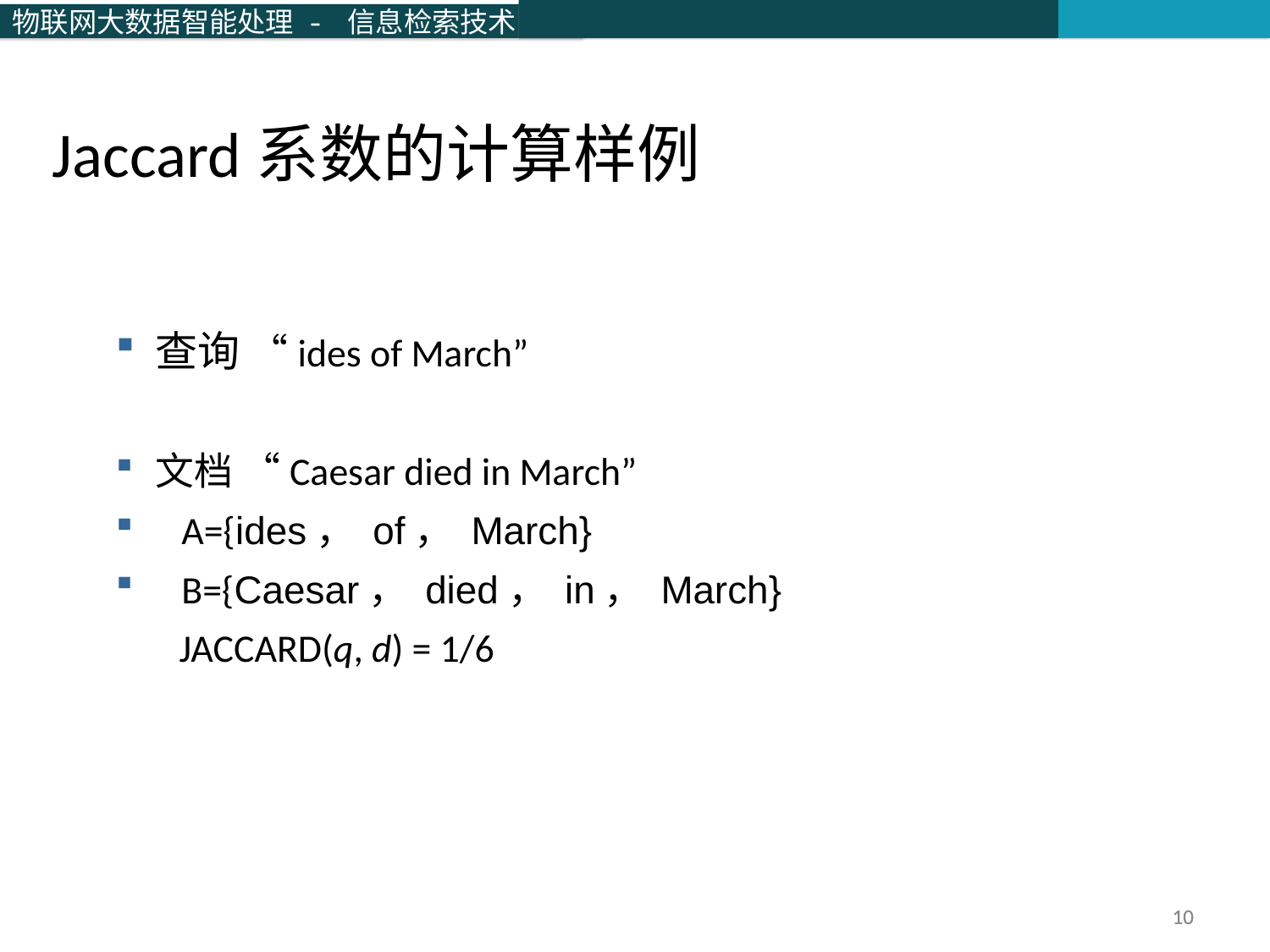

Jaccard系数的计算样例
查询 “ides of March”

文档 “Caesar died in March”
   A={ides， of， March}
   B={Caesar， died， in， March}
JACCARD(q, d) = 1/6
10
10